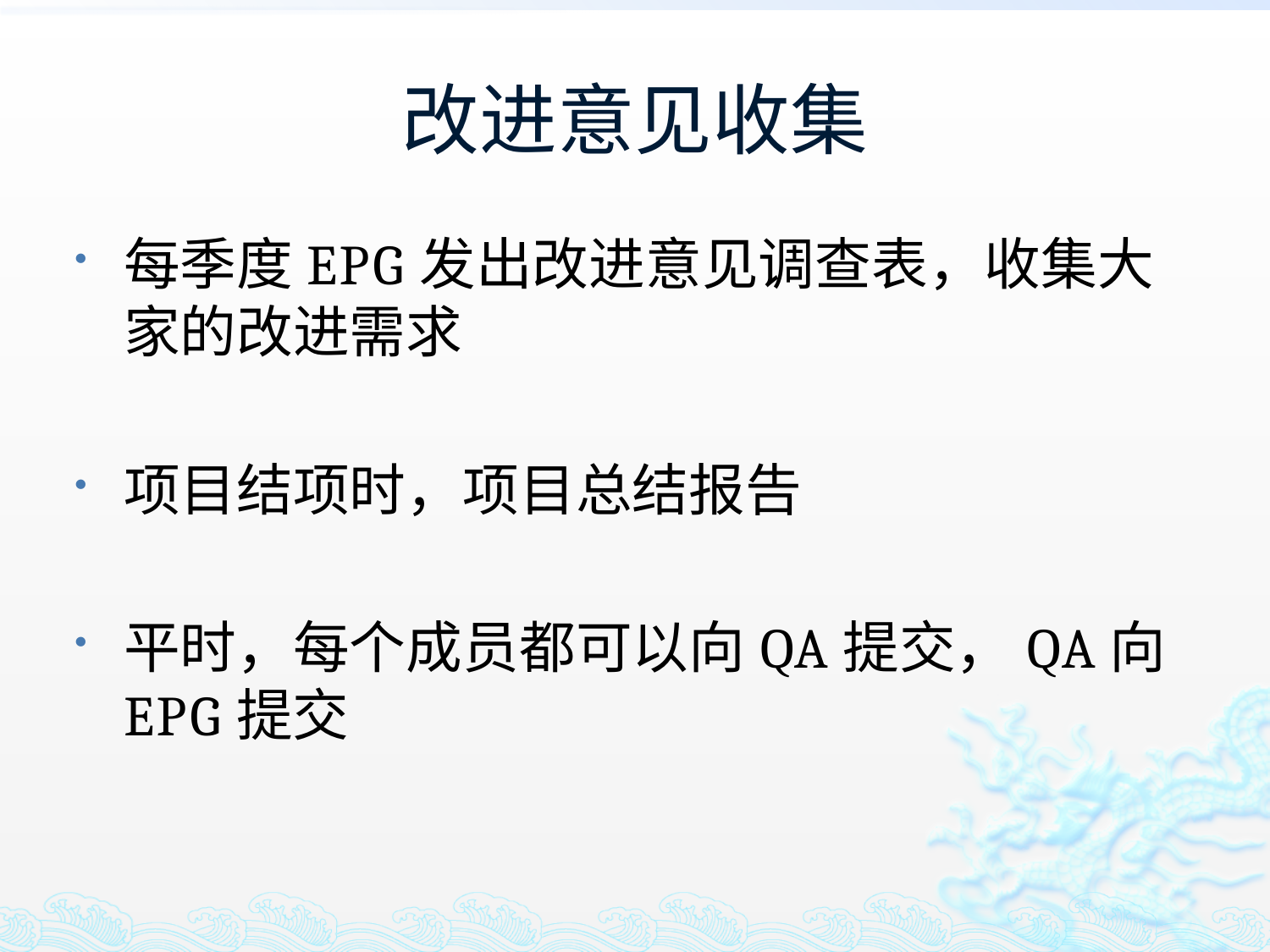

# 改进意见收集
每季度EPG发出改进意见调查表，收集大家的改进需求

项目结项时，项目总结报告

平时，每个成员都可以向QA提交，QA向EPG提交